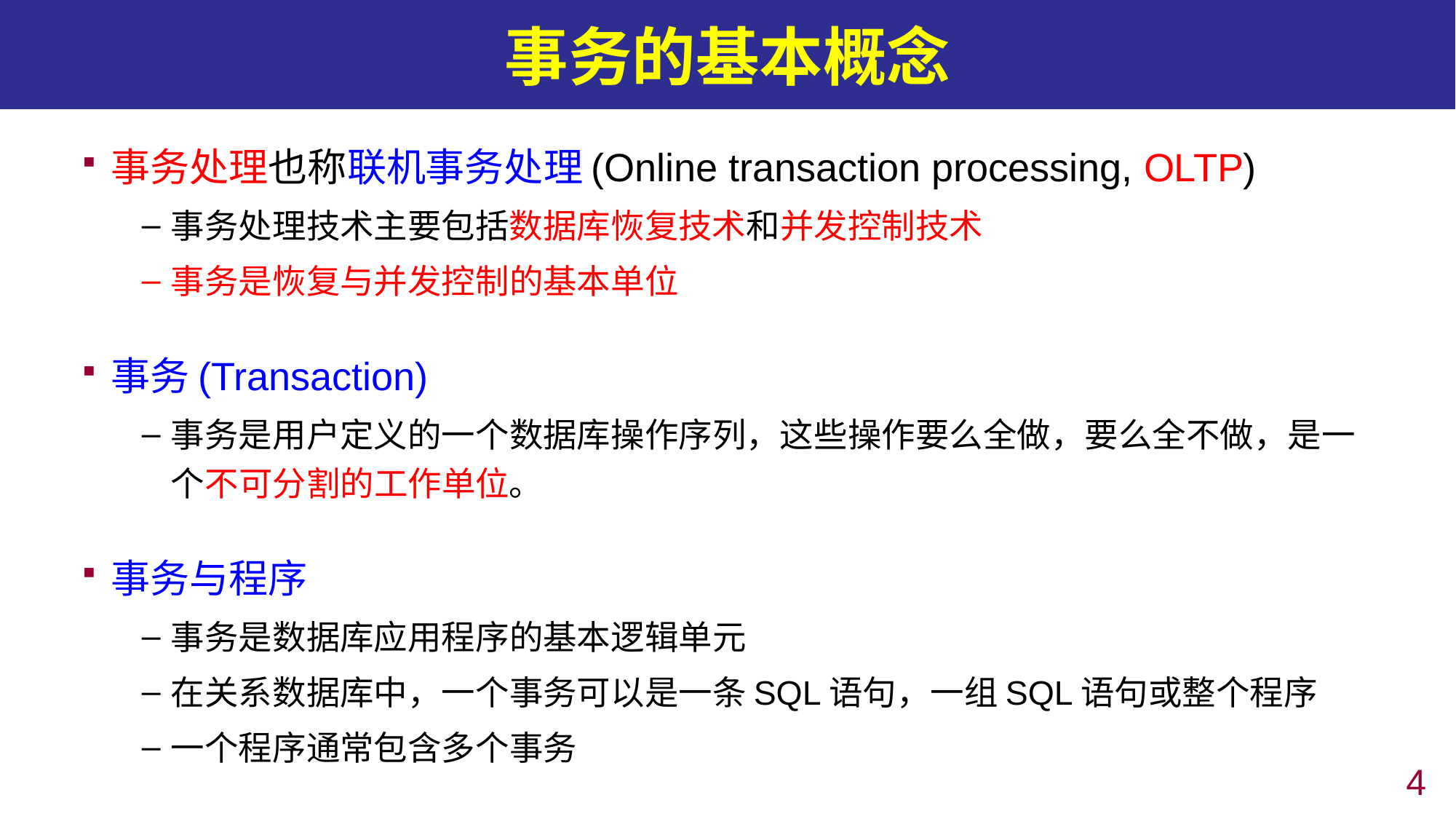

# 事务的基本概念
事务处理也称联机事务处理(Online transaction processing, OLTP)
事务处理技术主要包括数据库恢复技术和并发控制技术
事务是恢复与并发控制的基本单位

事务(Transaction)
事务是用户定义的一个数据库操作序列，这些操作要么全做，要么全不做，是一个不可分割的工作单位。

事务与程序
事务是数据库应用程序的基本逻辑单元
在关系数据库中，一个事务可以是一条SQL语句，一组SQL语句或整个程序
一个程序通常包含多个事务
4